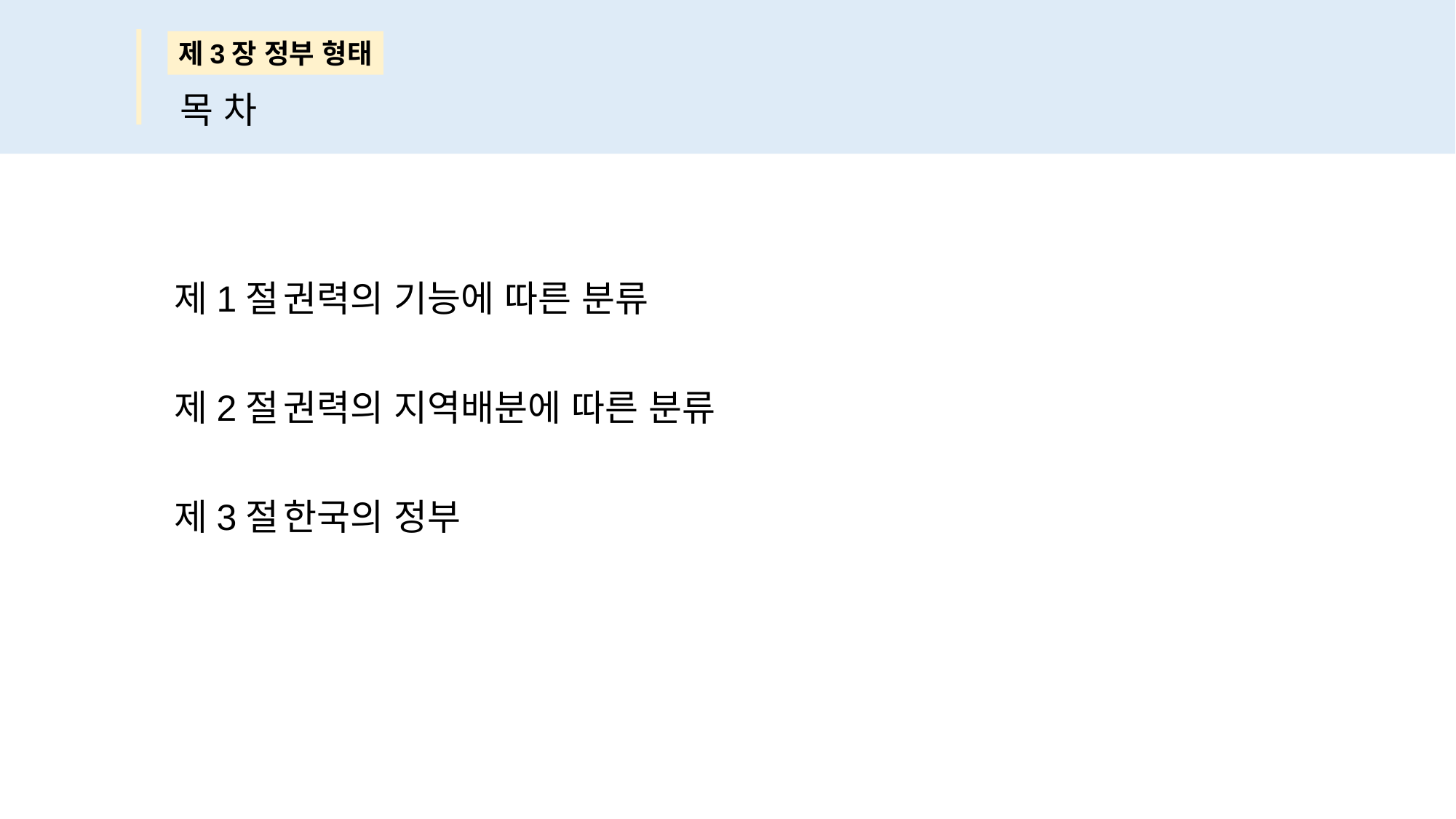

제3장 정부 형태
목 차
제1절	권력의 기능에 따른 분류
제2절	권력의 지역배분에 따른 분류
제3절	한국의 정부